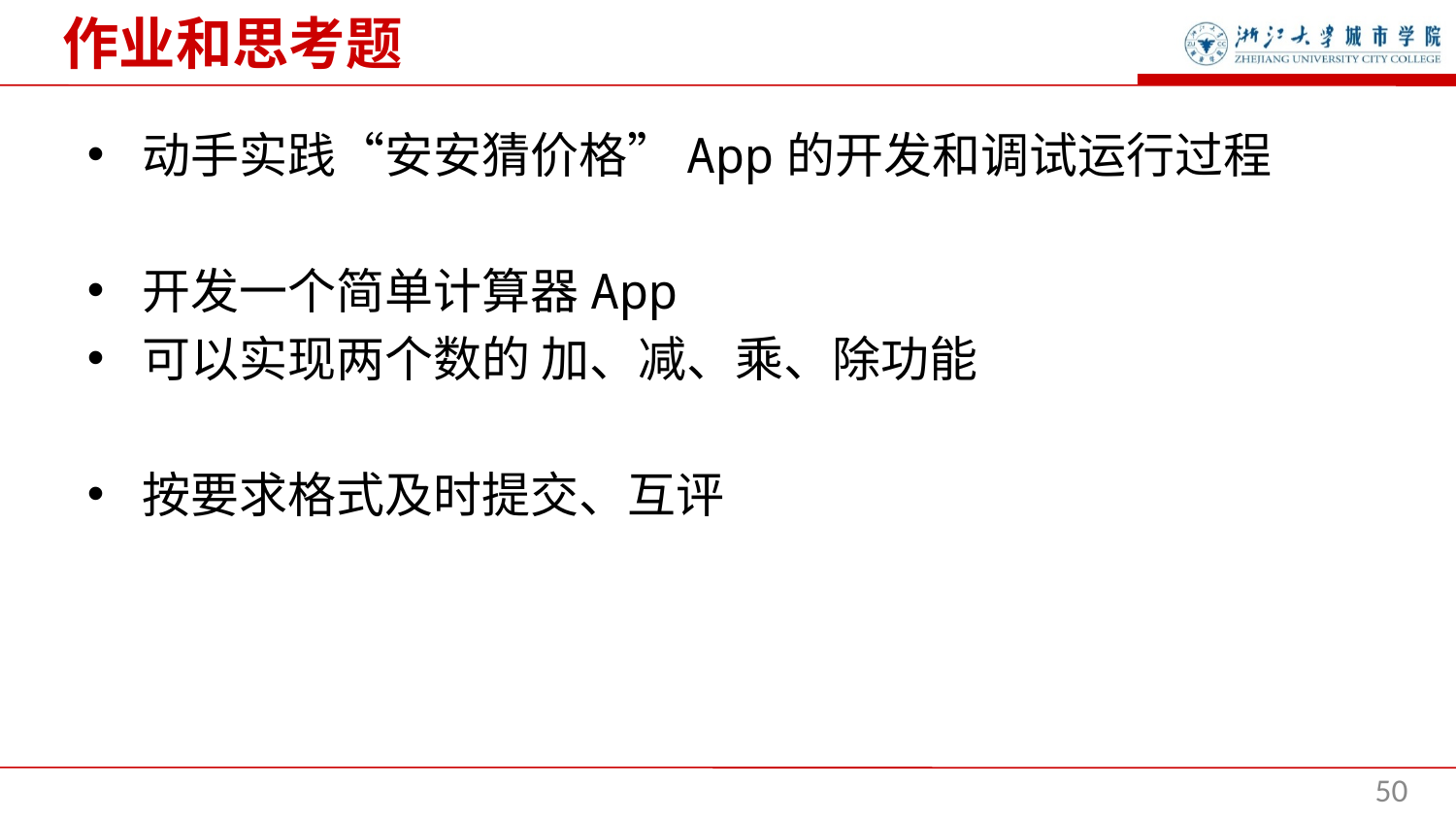

作业和思考题
动手实践“安安猜价格”App的开发和调试运行过程

开发一个简单计算器App
可以实现两个数的 加、减、乘、除功能

按要求格式及时提交、互评

50